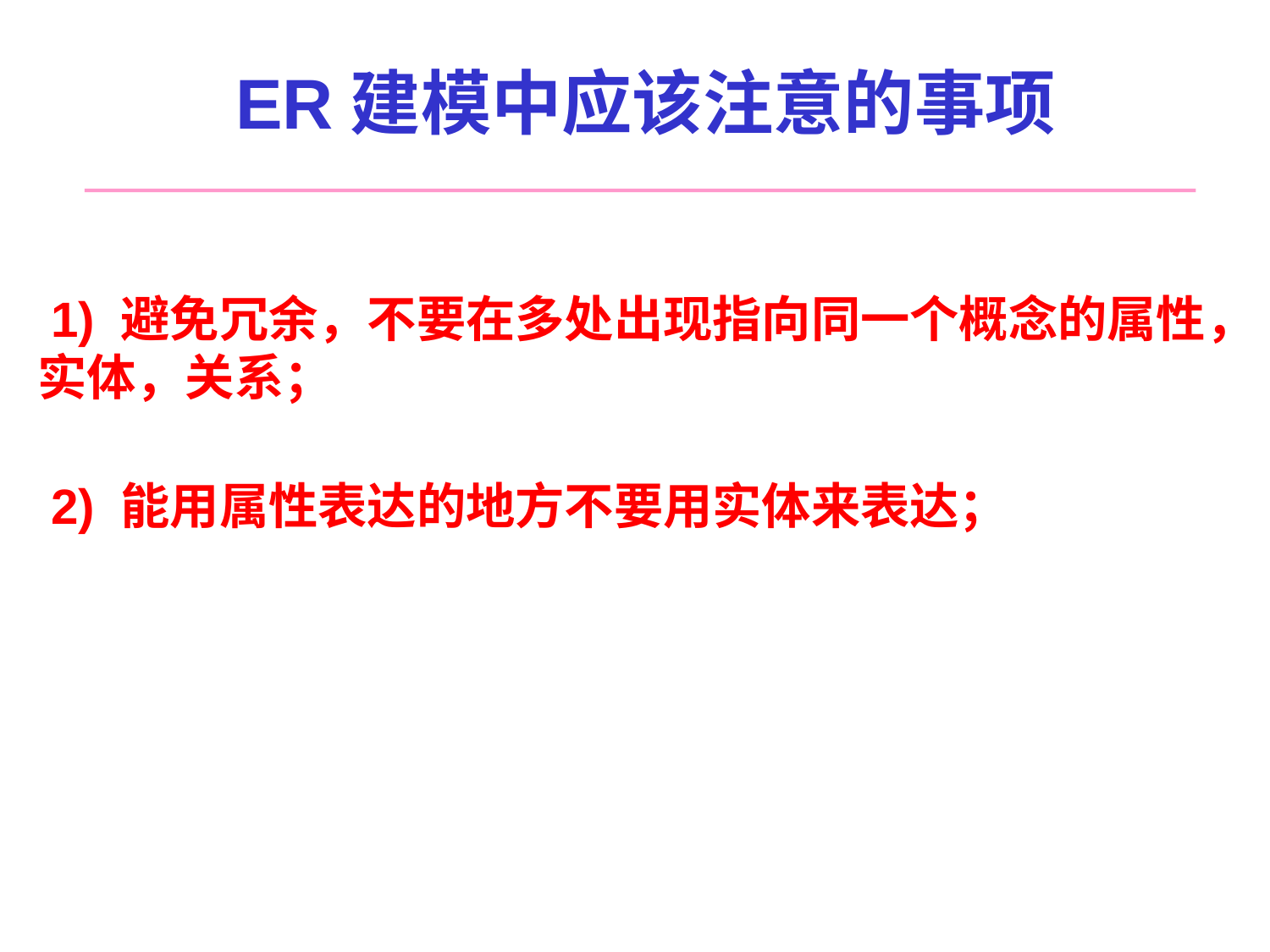

# ER建模中应该注意的事项
 1) 避免冗余，不要在多处出现指向同一个概念的属性，实体，关系；

 2) 能用属性表达的地方不要用实体来表达；